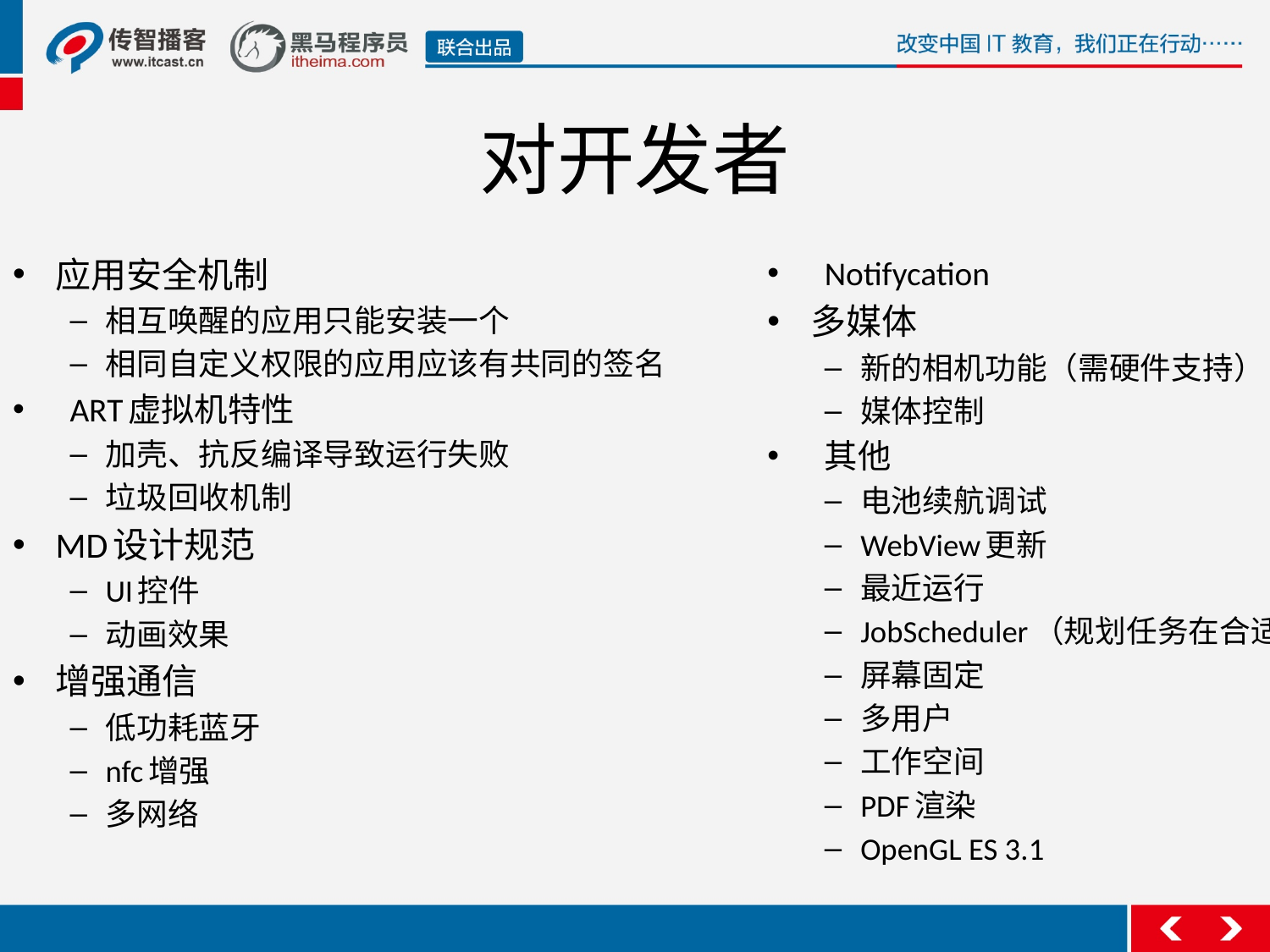

# 对开发者
应用安全机制
相互唤醒的应用只能安装一个
相同自定义权限的应用应该有共同的签名
ART虚拟机特性
加壳、抗反编译导致运行失败
垃圾回收机制
MD设计规范
UI控件
动画效果
增强通信
低功耗蓝牙
nfc增强
多网络

Notifycation
多媒体
新的相机功能（需硬件支持）
媒体控制
其他
电池续航调试
WebView更新
最近运行
JobScheduler（规划任务在合适的时机执行）
屏幕固定
多用户
工作空间
PDF渲染
OpenGL ES 3.1